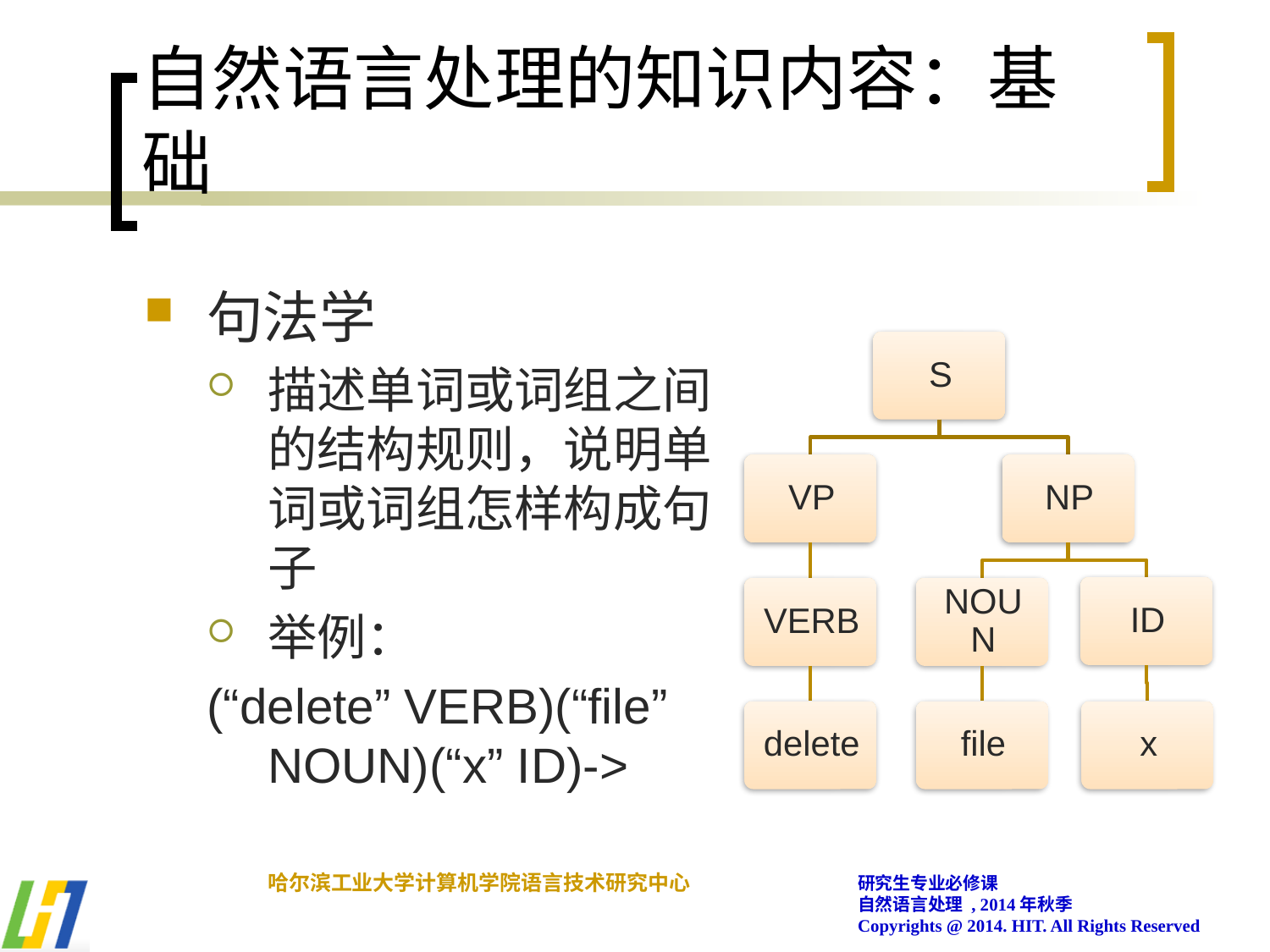

# 自然语言处理的知识内容：基础
S
VP
VERB
delete
NP
NOUN
file
ID
x
句法学
描述单词或词组之间的结构规则，说明单词或词组怎样构成句子
举例：
(“delete” VERB)(“file” NOUN)(“x” ID)->

哈尔滨工业大学计算机学院语言技术研究中心
研究生专业必修课
自然语言处理 , 2014年秋季
Copyrights @ 2014. HIT. All Rights Reserved